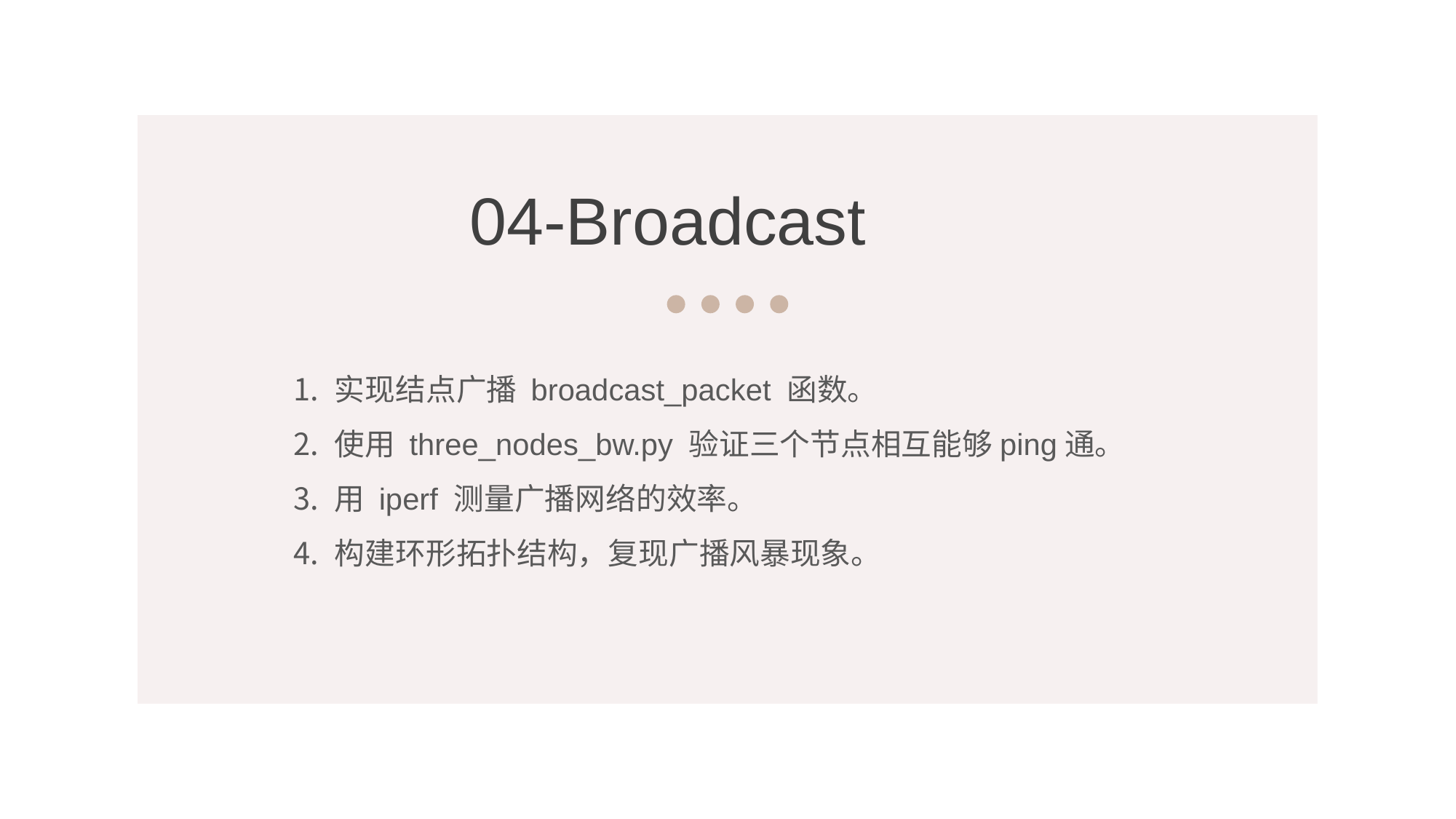

04-Broadcast

实现结点广播 broadcast_packet 函数。
使用 three_nodes_bw.py 验证三个节点相互能够ping通。
用 iperf 测量广播网络的效率。
构建环形拓扑结构，复现广播风暴现象。